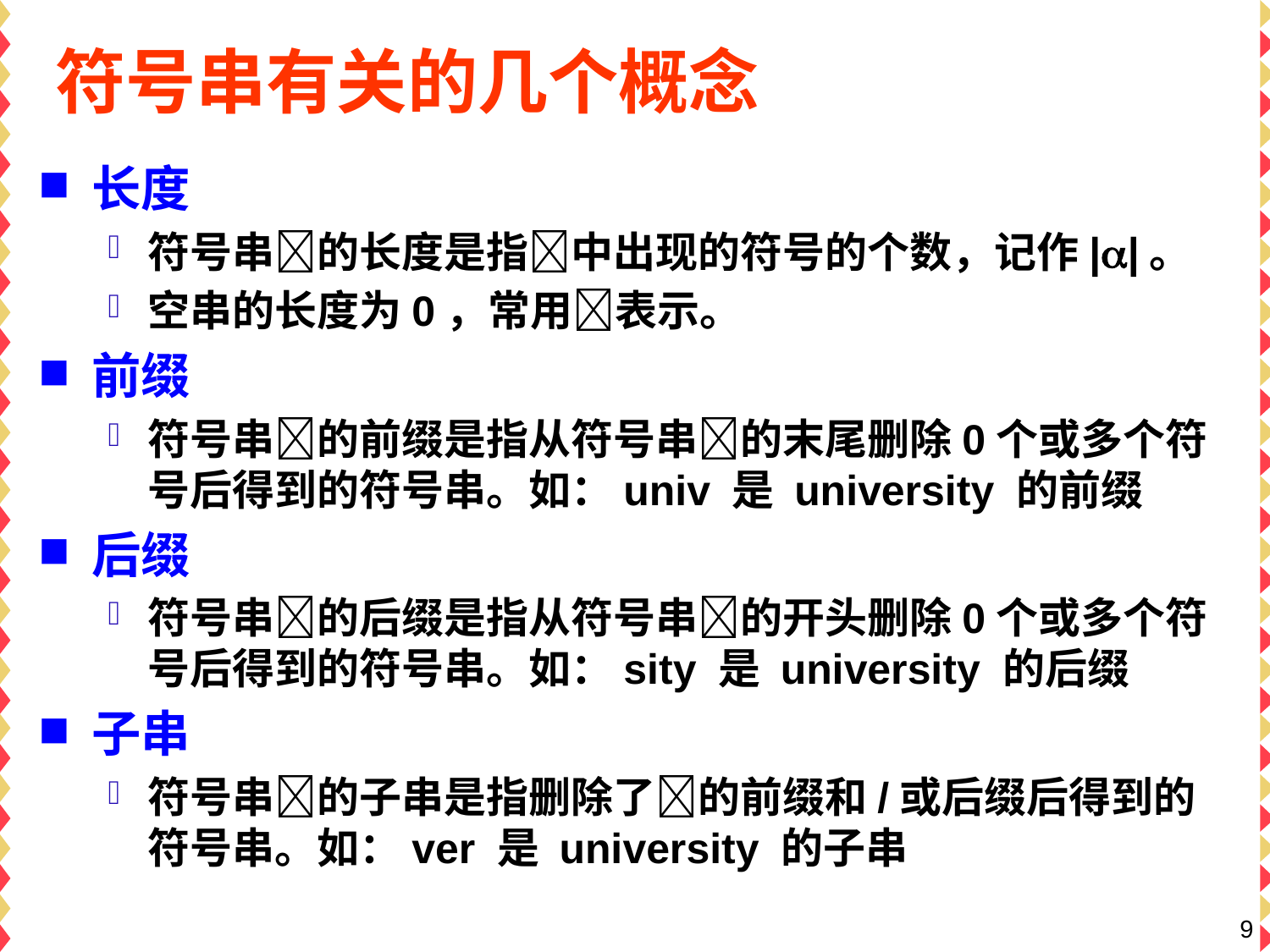

# 符号串有关的几个概念
长度
符号串α的长度是指α中出现的符号的个数，记作|α|。
空串的长度为0，常用ε表示。
前缀
符号串α的前缀是指从符号串α的末尾删除0个或多个符号后得到的符号串。如：univ 是 university 的前缀
后缀
符号串α的后缀是指从符号串α的开头删除0个或多个符号后得到的符号串。如：sity 是 university 的后缀
子串
符号串α的子串是指删除了α的前缀和/或后缀后得到的符号串。如：ver 是 university 的子串
9